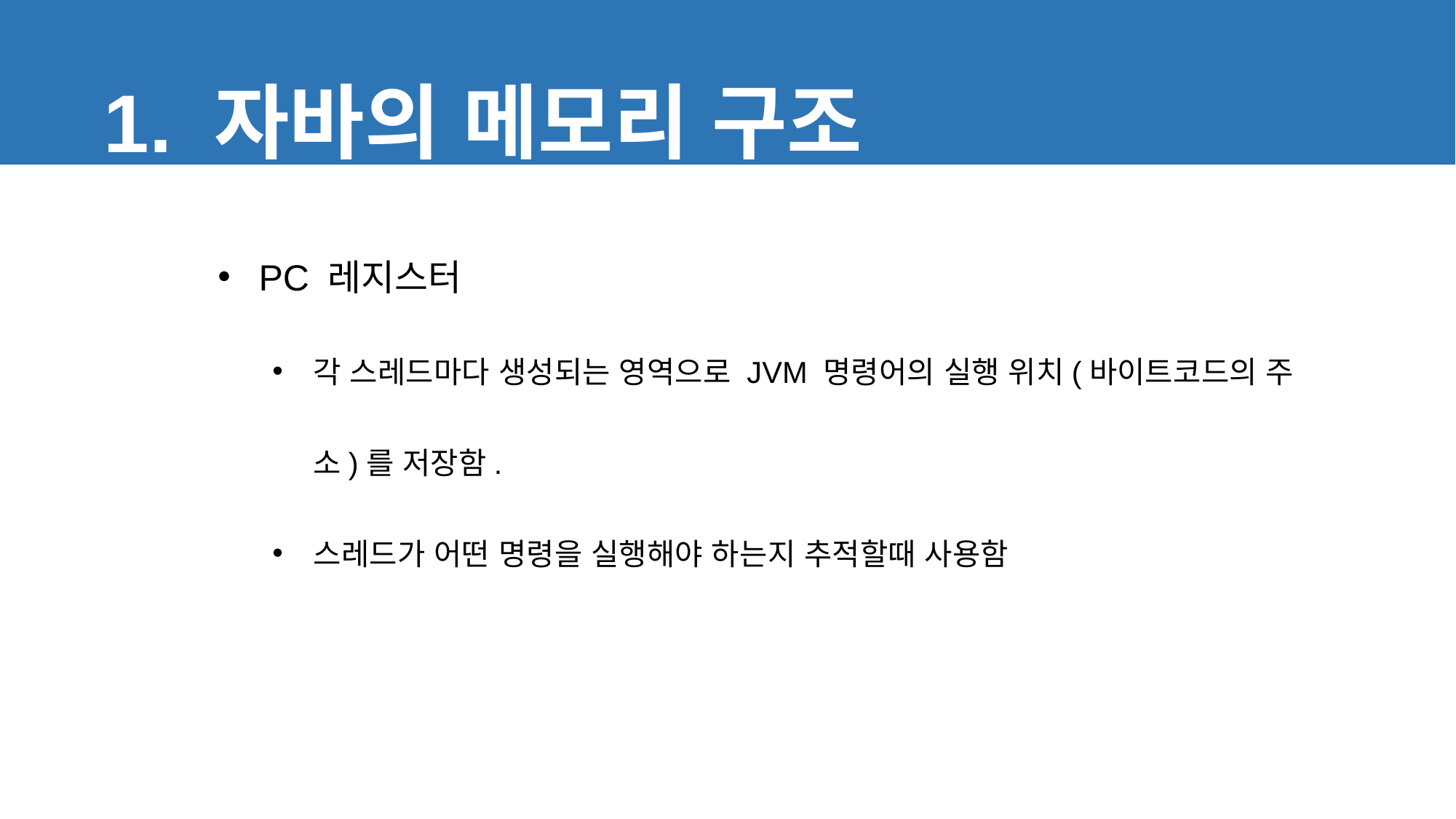

1. 자바의 메모리 구조
PC 레지스터
각 스레드마다 생성되는 영역으로 JVM 명령어의 실행 위치(바이트코드의 주소)를 저장함.
스레드가 어떤 명령을 실행해야 하는지 추적할때 사용함